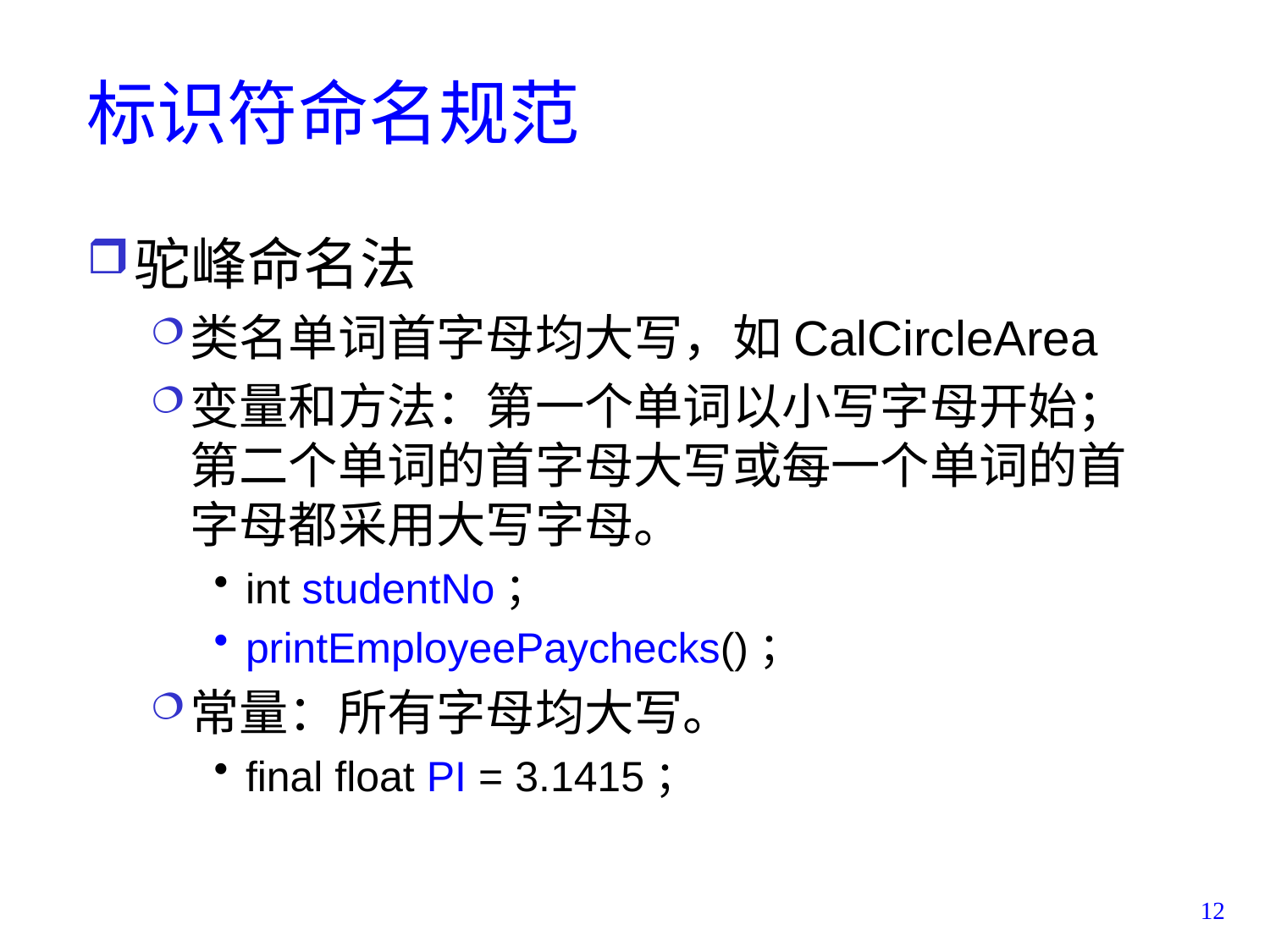

# 标识符命名规范
驼峰命名法
类名单词首字母均大写，如CalCircleArea
变量和方法：第一个单词以小写字母开始；第二个单词的首字母大写或每一个单词的首字母都采用大写字母。
int studentNo；
printEmployeePaychecks()；
常量：所有字母均大写。
final float PI = 3.1415；

12